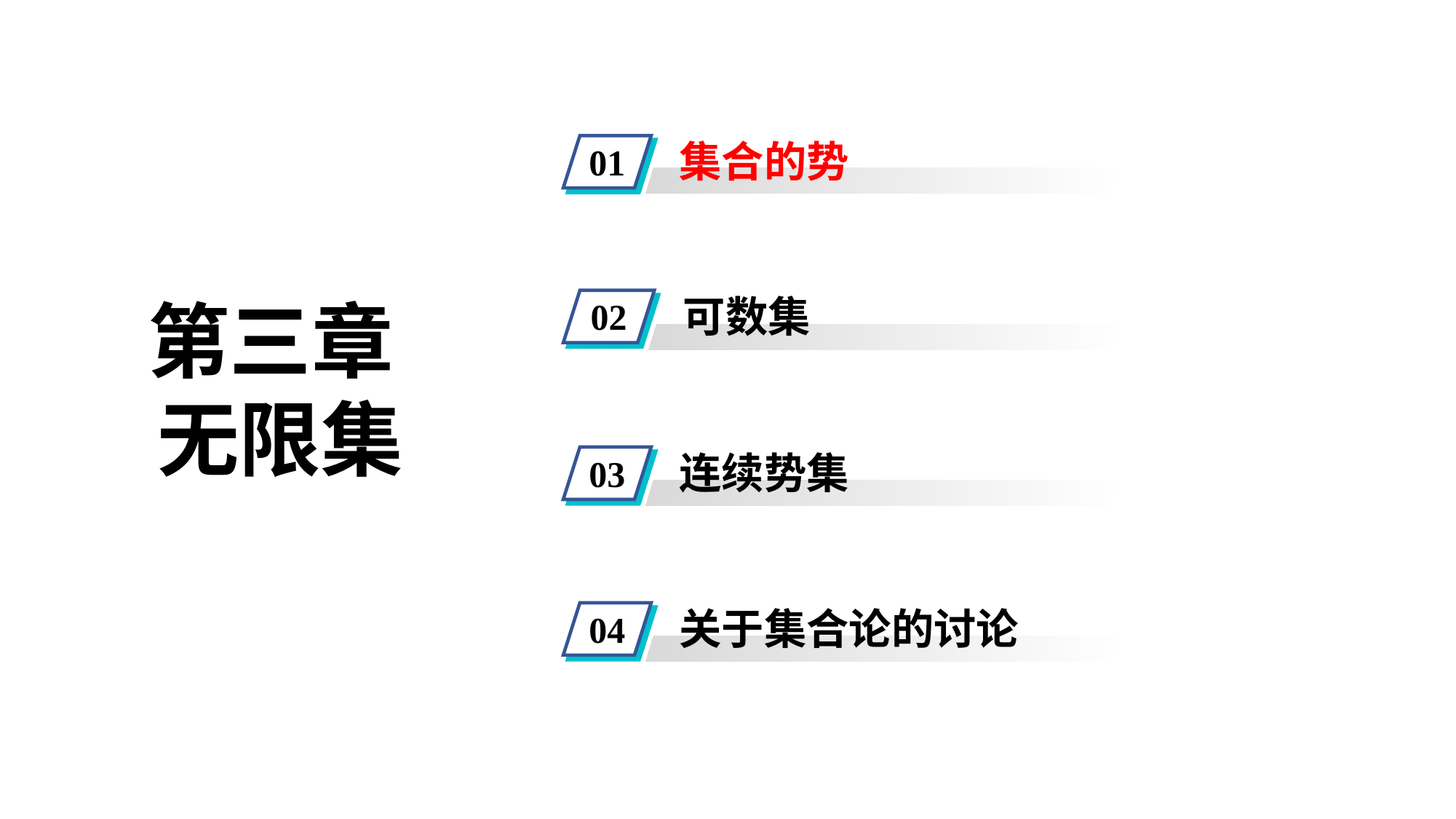

集合的势
01

可数集
02

第三章
无限集
连续势集
03

关于集合论的讨论
04